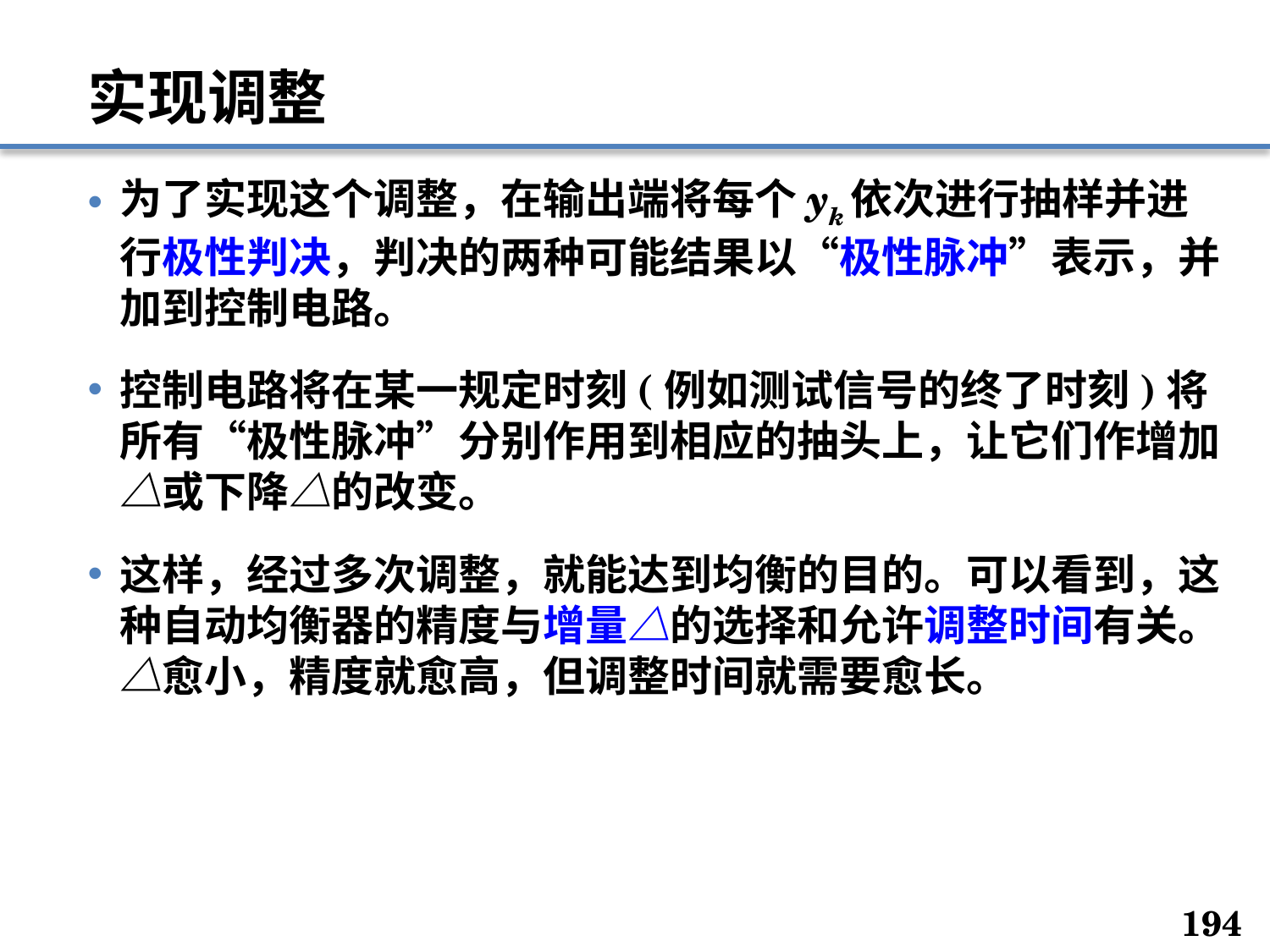

# 实现调整
为了实现这个调整，在输出端将每个yk依次进行抽样并进行极性判决，判决的两种可能结果以“极性脉冲”表示，并加到控制电路。
控制电路将在某一规定时刻(例如测试信号的终了时刻)将所有“极性脉冲”分别作用到相应的抽头上，让它们作增加△或下降△的改变。
这样，经过多次调整，就能达到均衡的目的。可以看到，这种自动均衡器的精度与增量△的选择和允许调整时间有关。△愈小，精度就愈高，但调整时间就需要愈长。
194